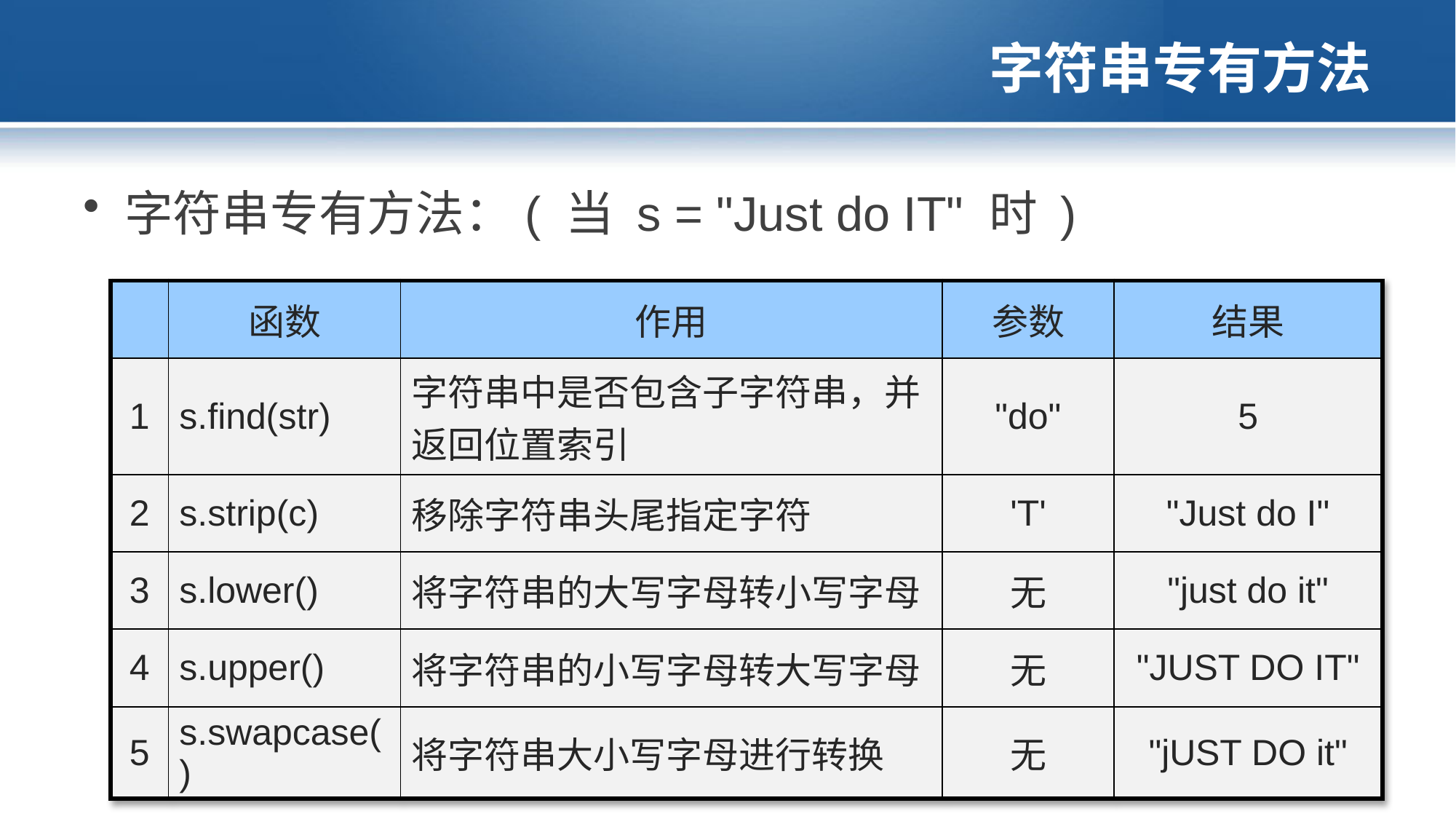

# 字符串专有方法
字符串专有方法：( 当 s = "Just do IT" 时 )
|  | 函数 | 作用 | 参数 | 结果 |
| --- | --- | --- | --- | --- |
| 1 | s.find(str) | 字符串中是否包含子字符串，并返回位置索引 | "do" | 5 |
| 2 | s.strip(c) | 移除字符串头尾指定字符 | 'T' | "Just do I" |
| 3 | s.lower() | 将字符串的大写字母转小写字母 | 无 | "just do it" |
| 4 | s.upper() | 将字符串的小写字母转大写字母 | 无 | "JUST DO IT" |
| 5 | s.swapcase() | 将字符串大小写字母进行转换 | 无 | "jUST DO it" |